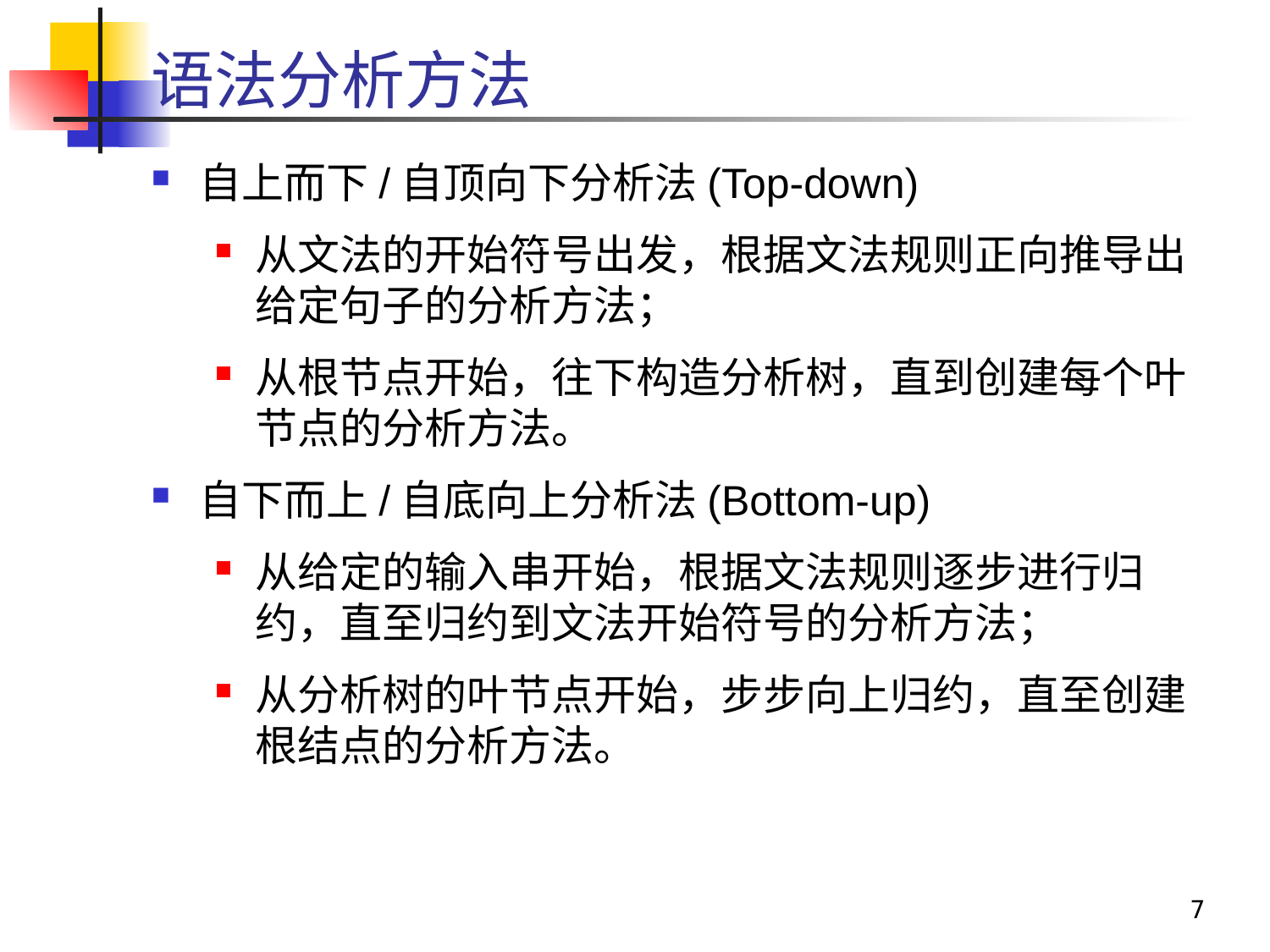

# 语法分析方法
自上而下/自顶向下分析法(Top-down)
从文法的开始符号出发，根据文法规则正向推导出给定句子的分析方法；
从根节点开始，往下构造分析树，直到创建每个叶节点的分析方法。
自下而上/自底向上分析法(Bottom-up)
从给定的输入串开始，根据文法规则逐步进行归约，直至归约到文法开始符号的分析方法；
从分析树的叶节点开始，步步向上归约，直至创建根结点的分析方法。

7